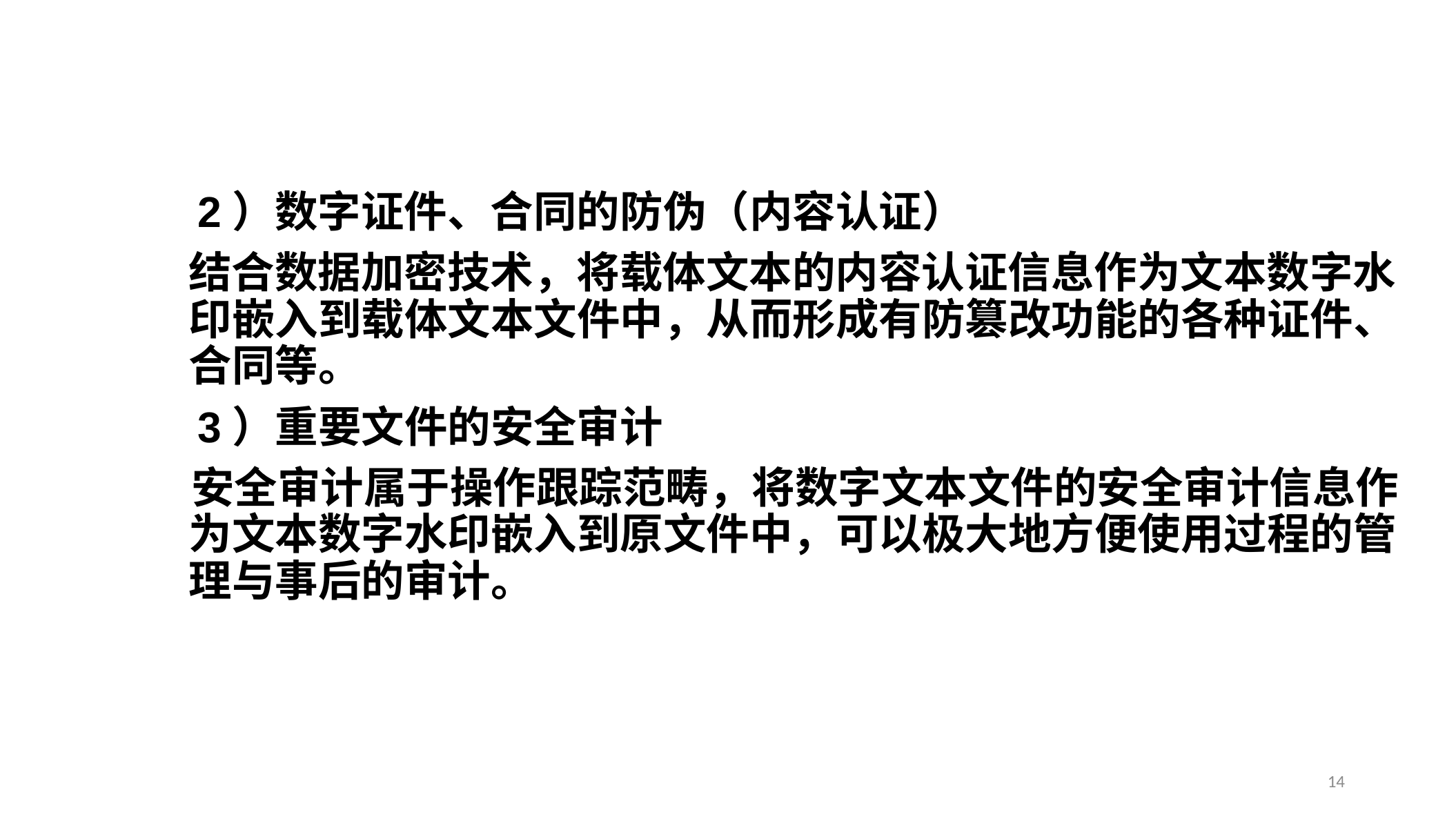

2）数字证件、合同的防伪（内容认证）
　　结合数据加密技术，将载体文本的内容认证信息作为文本数字水印嵌入到载体文本文件中，从而形成有防篡改功能的各种证件、合同等。
        3）重要文件的安全审计
        安全审计属于操作跟踪范畴，将数字文本文件的安全审计信息作为文本数字水印嵌入到原文件中，可以极大地方便使用过程的管理与事后的审计。
14